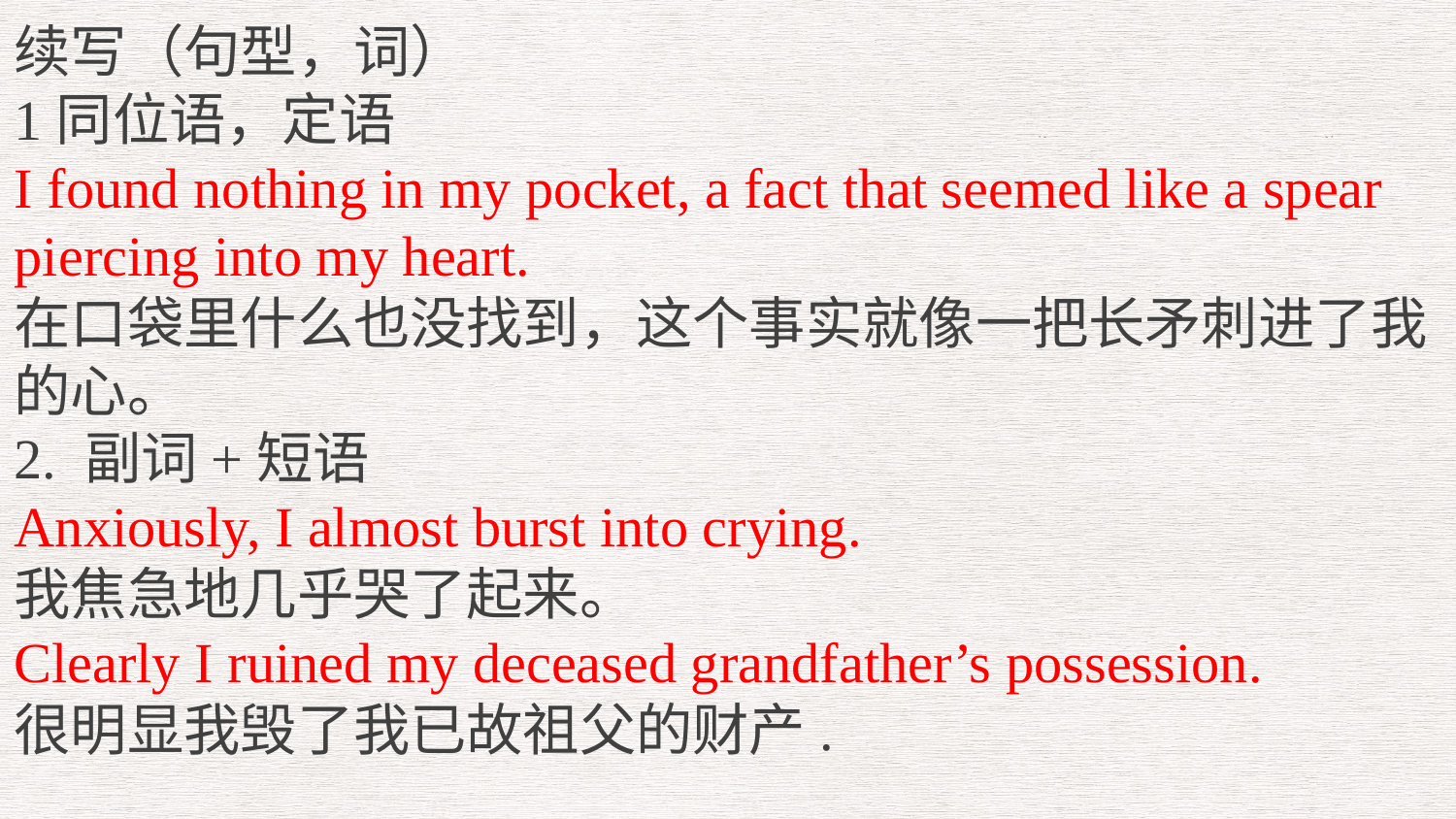

续写（句型，词）
1同位语，定语
I found nothing in my pocket, a fact that seemed like a spear piercing into my heart.
在口袋里什么也没找到，这个事实就像一把长矛刺进了我的心。
2. 副词+短语
Anxiously, I almost burst into crying.
我焦急地几乎哭了起来。
Clearly I ruined my deceased grandfather’s possession.
很明显我毁了我已故祖父的财产.